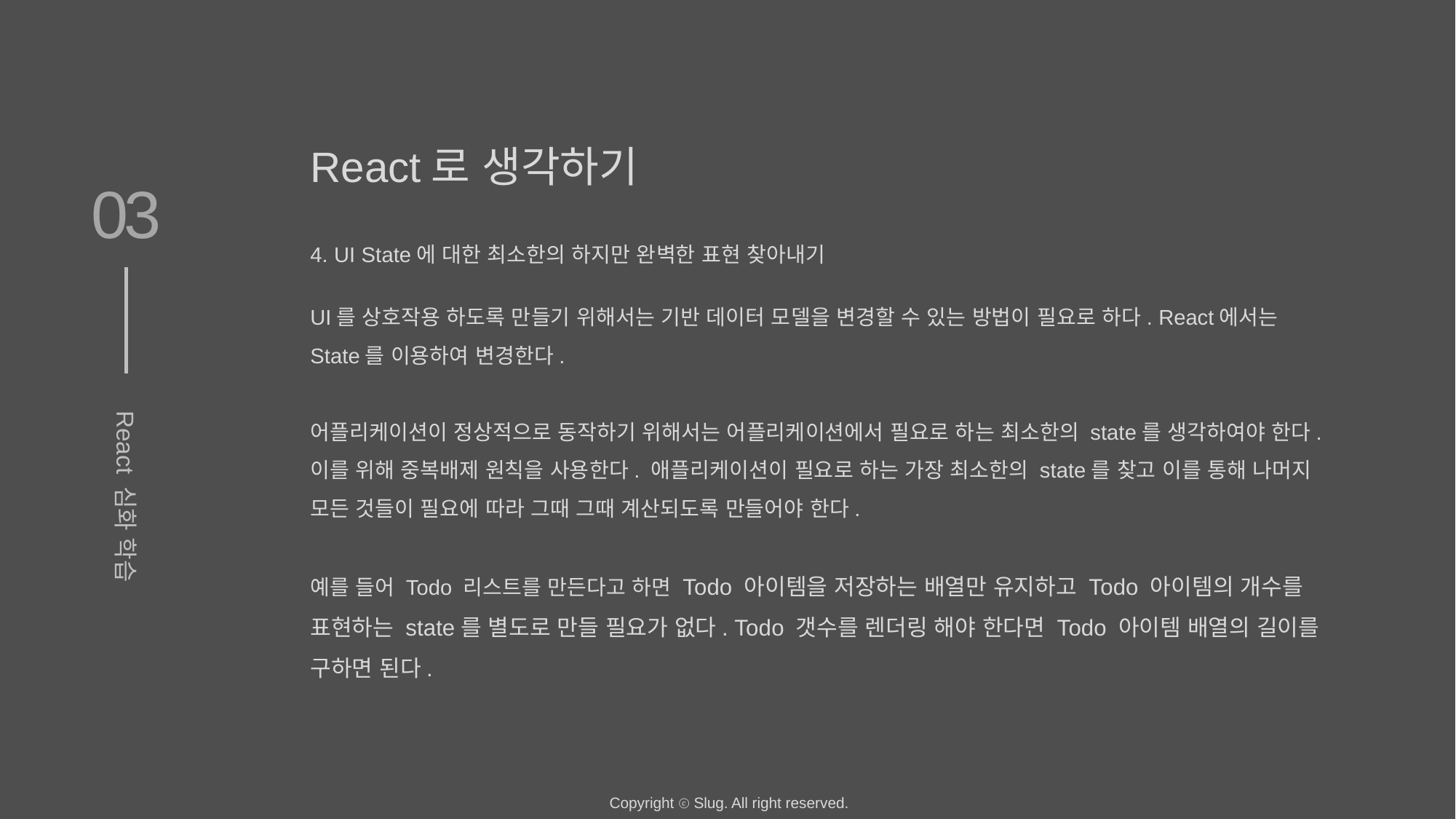

React로 생각하기
03
4. UI State에 대한 최소한의 하지만 완벽한 표현 찾아내기

UI를 상호작용 하도록 만들기 위해서는 기반 데이터 모델을 변경할 수 있는 방법이 필요로 하다. React에서는 State를 이용하여 변경한다.

어플리케이션이 정상적으로 동작하기 위해서는 어플리케이션에서 필요로 하는 최소한의 state를 생각하여야 한다. 이를 위해 중복배제 원칙을 사용한다. 애플리케이션이 필요로 하는 가장 최소한의 state를 찾고 이를 통해 나머지 모든 것들이 필요에 따라 그때 그때 계산되도록 만들어야 한다.

예를 들어 Todo 리스트를 만든다고 하면 Todo 아이템을 저장하는 배열만 유지하고 Todo 아이템의 개수를 표현하는 state를 별도로 만들 필요가 없다. Todo 갯수를 렌더링 해야 한다면 Todo 아이템 배열의 길이를 구하면 된다.
React 심화 학습
Copyright ⓒ Slug. All right reserved.